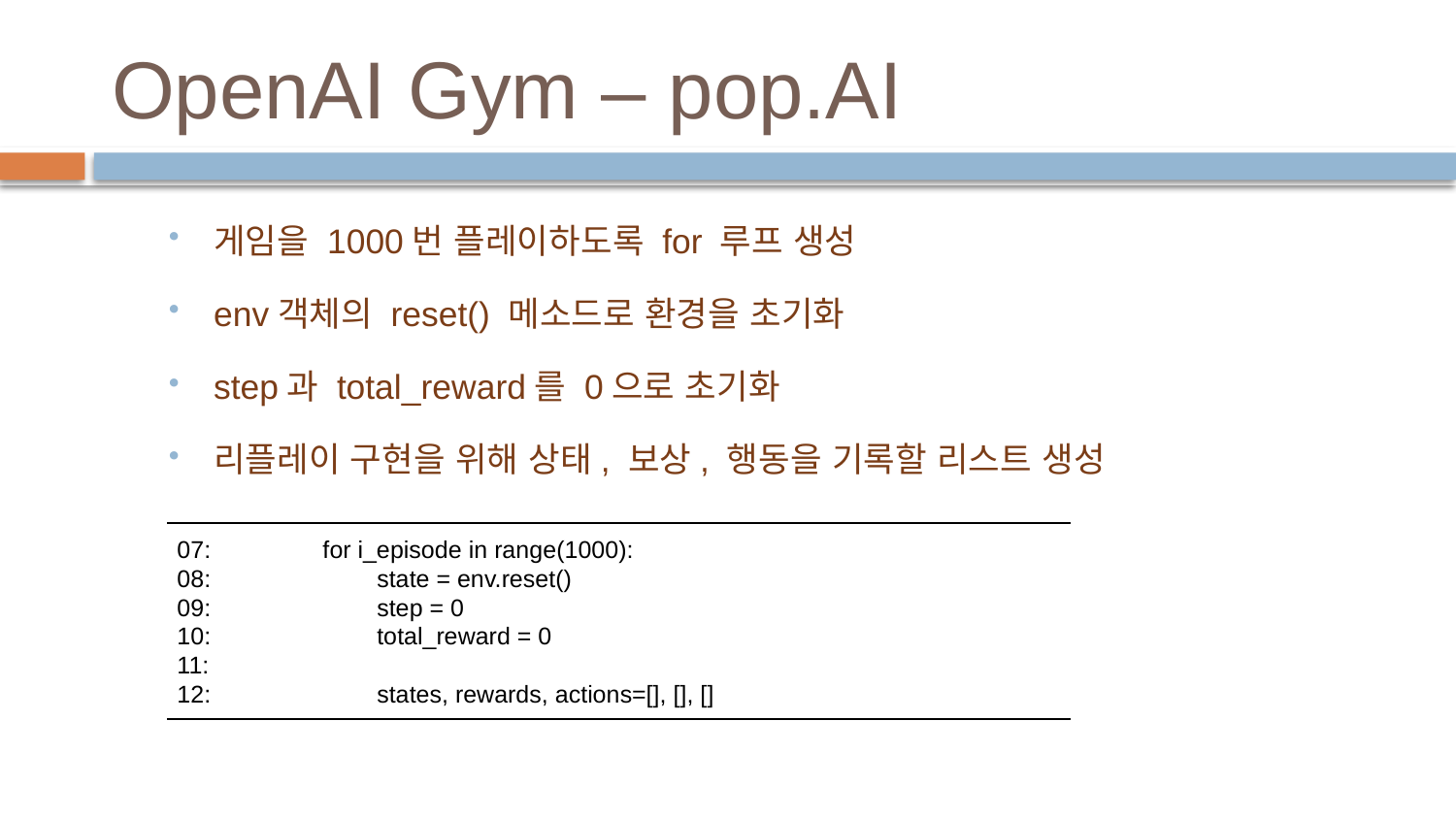

# OpenAI Gym – pop.AI
게임을 1000번 플레이하도록 for 루프 생성
env객체의 reset() 메소드로 환경을 초기화
step과 total_reward를 0으로 초기화
리플레이 구현을 위해 상태, 보상, 행동을 기록할 리스트 생성
| 07: for i\_episode in range(1000): 08: state = env.reset() 09: step = 0 10: total\_reward = 0 11: 12: states, rewards, actions=[], [], [] |
| --- |